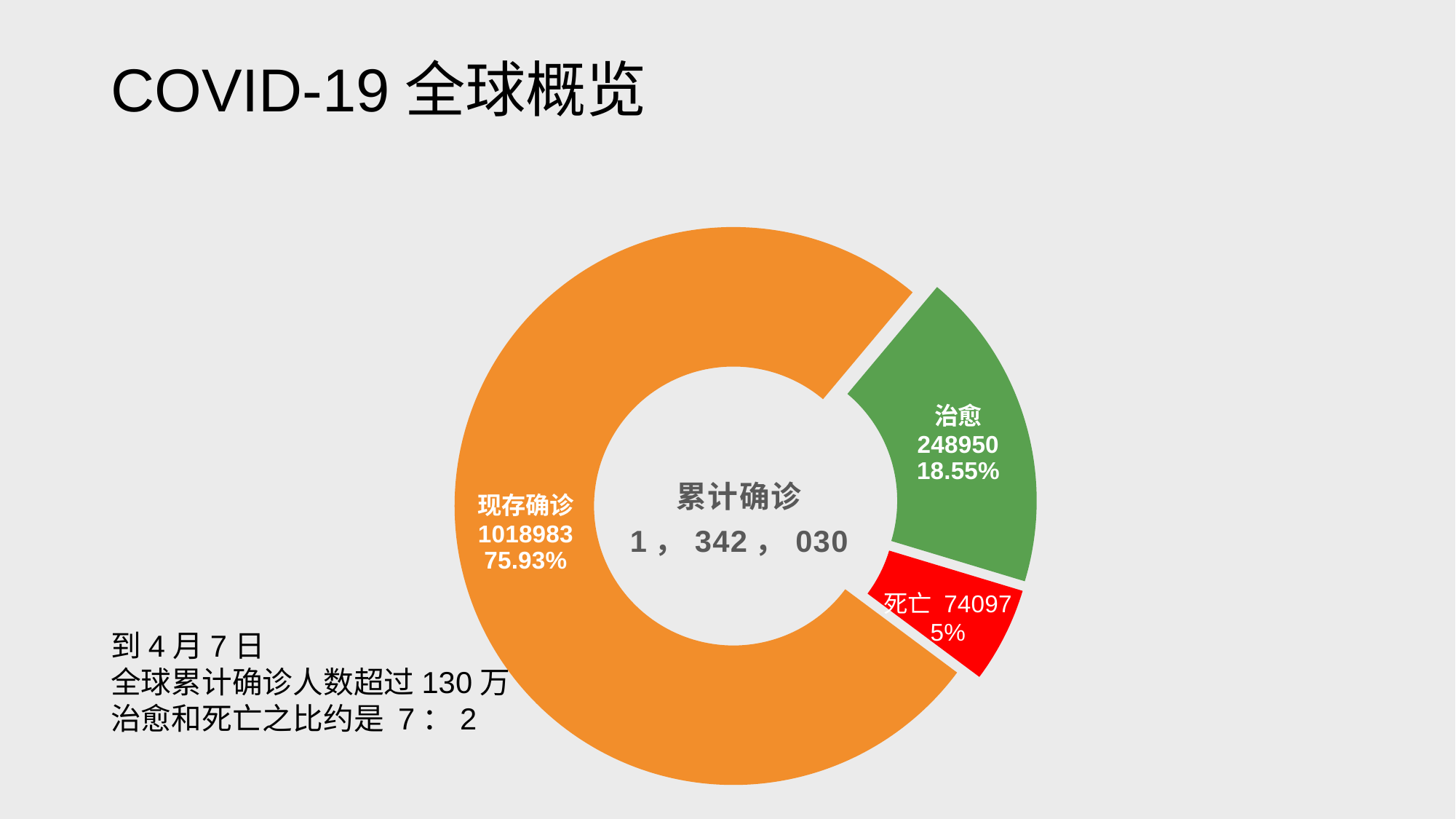

# COVID-19全球概览

### Chart: 累计确诊
1，342，030

| Category | 销售额 |
|---|---|
| 治愈 | 248950.0 |
| 死亡 | 74097.0 |
| 现存确诊 | 1018983.0 |
到4月7日
全球累计确诊人数超过130万
治愈和死亡之比约是 7：2